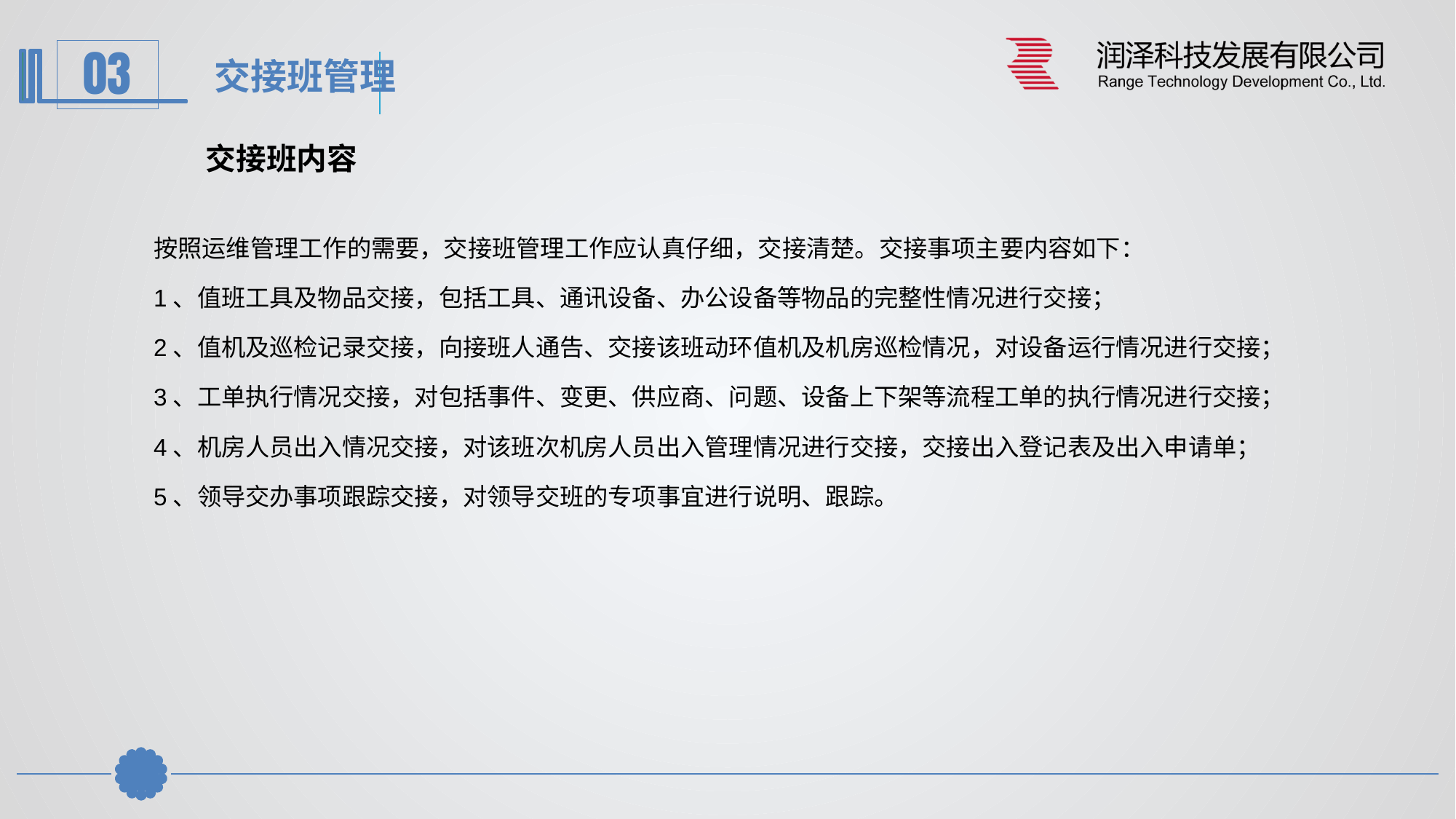

交接班管理
交接班内容
按照运维管理工作的需要，交接班管理工作应认真仔细，交接清楚。交接事项主要内容如下：
1、值班工具及物品交接，包括工具、通讯设备、办公设备等物品的完整性情况进行交接；
2、值机及巡检记录交接，向接班人通告、交接该班动环值机及机房巡检情况，对设备运行情况进行交接；
3、工单执行情况交接，对包括事件、变更、供应商、问题、设备上下架等流程工单的执行情况进行交接；
4、机房人员出入情况交接，对该班次机房人员出入管理情况进行交接，交接出入登记表及出入申请单；
5、领导交办事项跟踪交接，对领导交班的专项事宜进行说明、跟踪。

8